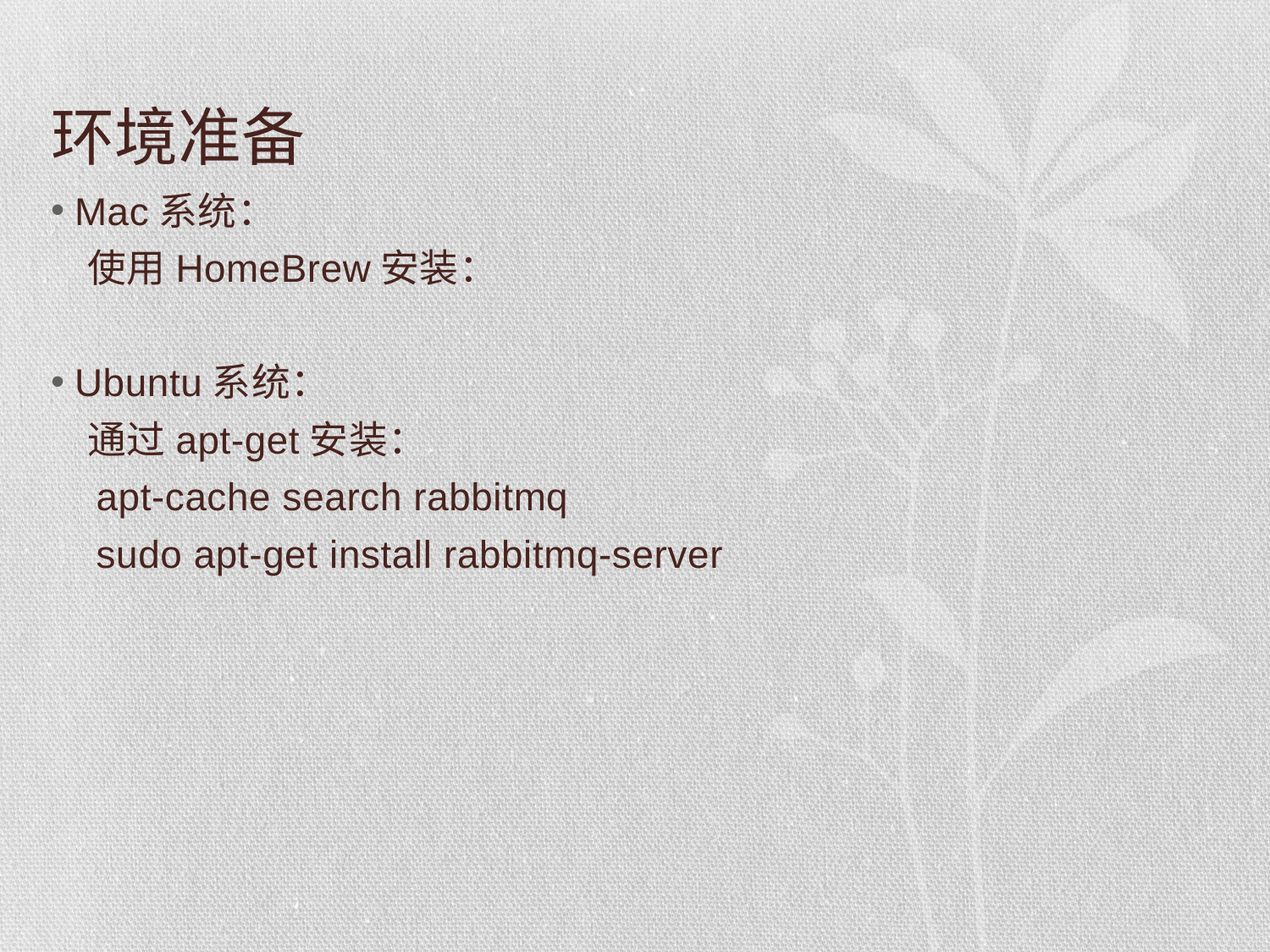

# 环境准备
Mac系统：
   使用HomeBrew安装：

Ubuntu系统：
   通过apt-get安装：
    apt-cache search rabbitmq
    sudo apt-get install rabbitmq-server